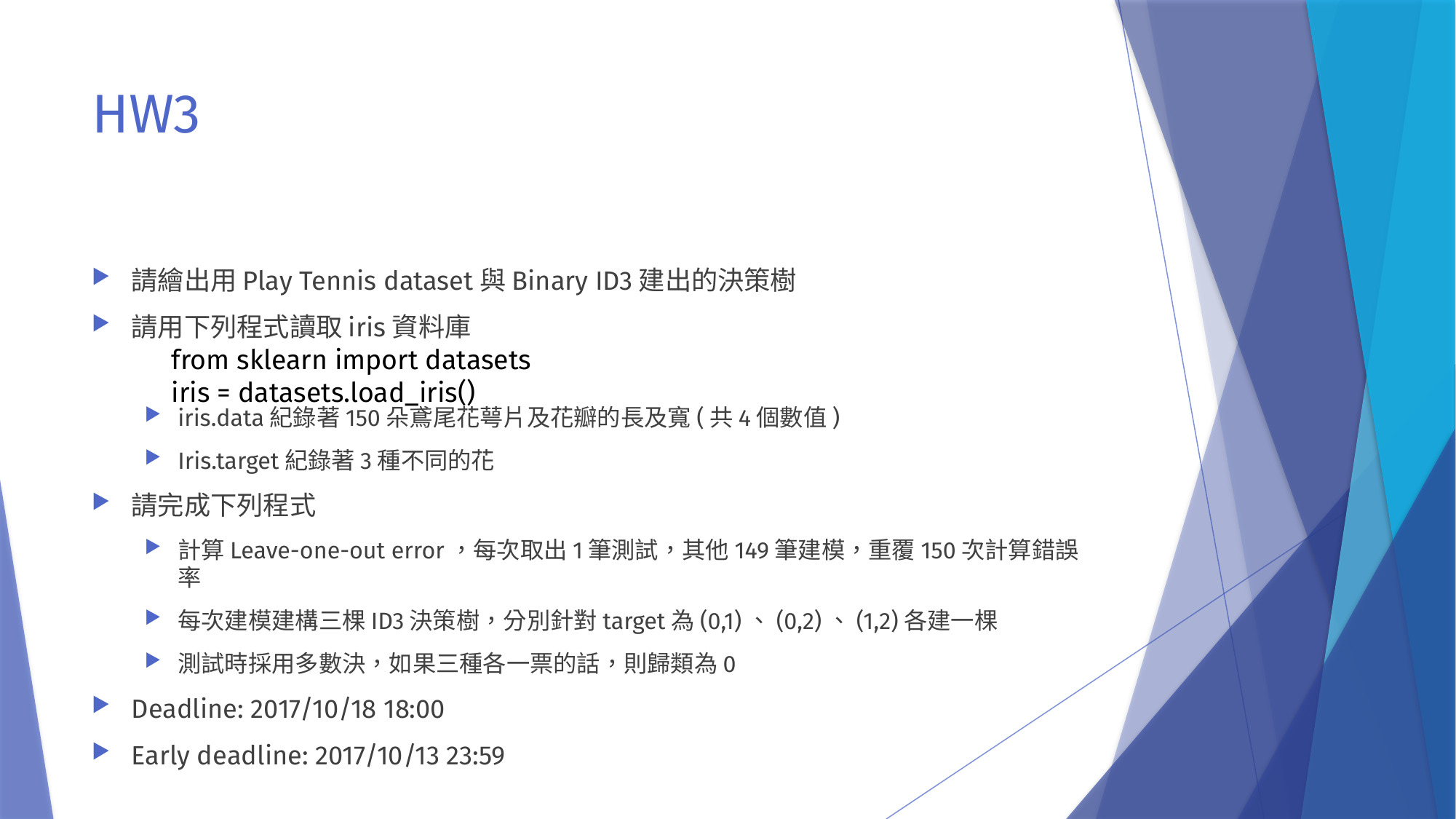

# HW3
請繪出用Play Tennis dataset與Binary ID3建出的決策樹
請用下列程式讀取iris資料庫

iris.data紀錄著150朵鳶尾花萼片及花瓣的長及寬(共4個數值)
Iris.target紀錄著3種不同的花
請完成下列程式
計算Leave-one-out error，每次取出1筆測試，其他149筆建模，重覆150次計算錯誤率
每次建模建構三棵ID3決策樹，分別針對target為(0,1)、(0,2)、(1,2)各建一棵
測試時採用多數決，如果三種各一票的話，則歸類為0
Deadline: 2017/10/18 18:00
Early deadline: 2017/10/13 23:59
from sklearn import datasets
iris = datasets.load_iris()